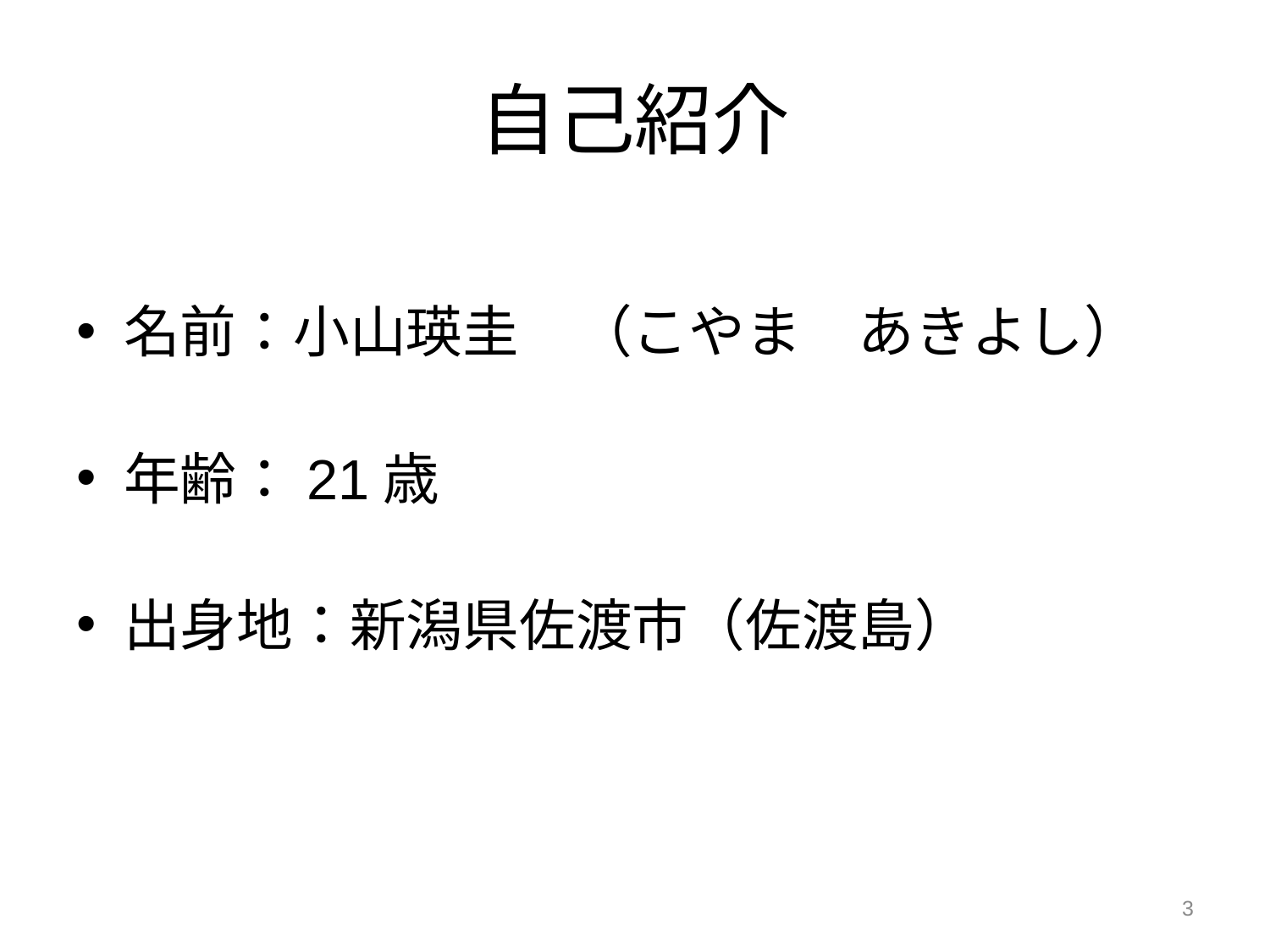

# 自己紹介
名前：小山瑛圭　（こやま　あきよし）
年齢：21歳
出身地：新潟県佐渡市（佐渡島）

3